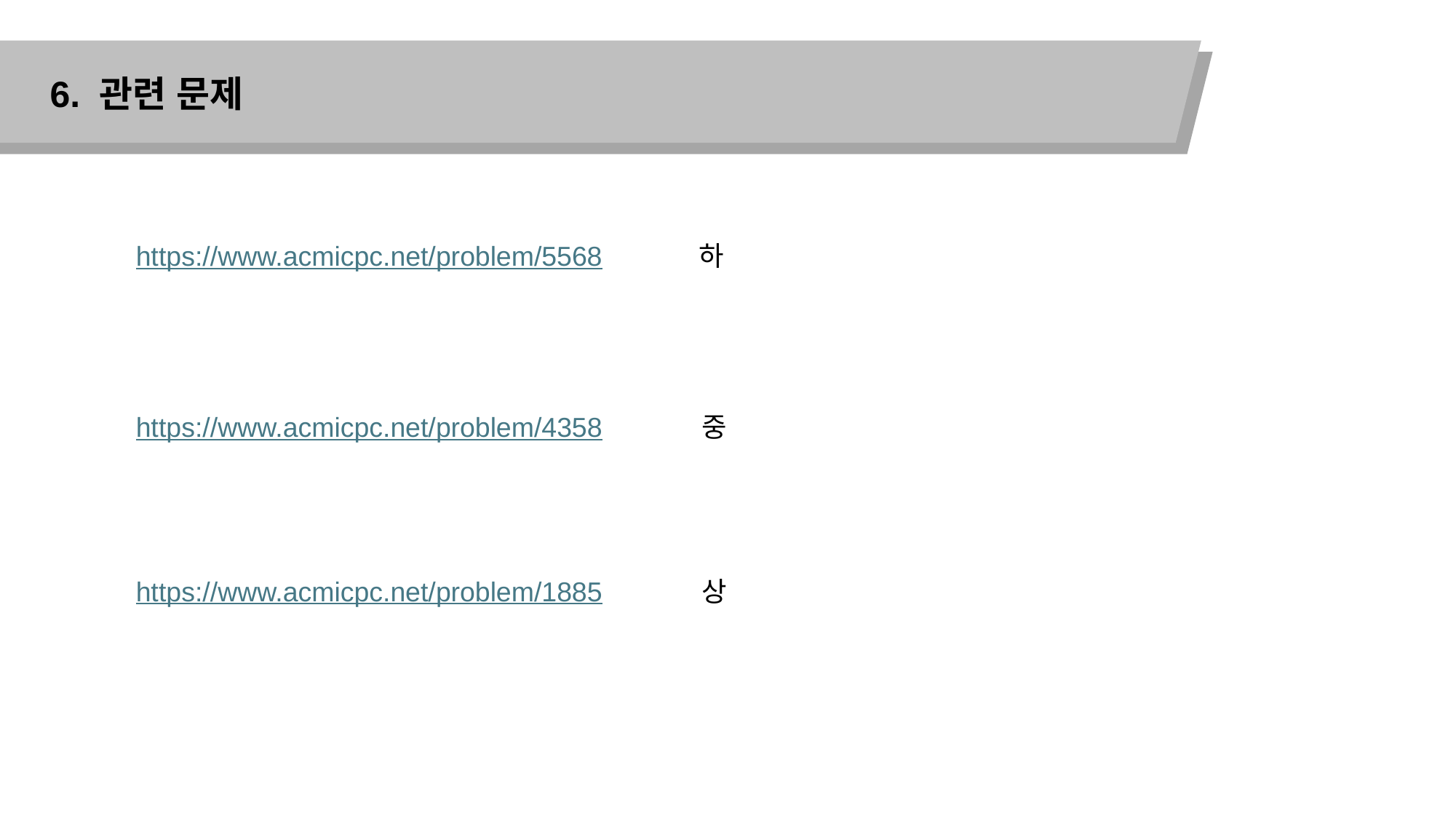

6. 관련 문제
https://www.acmicpc.net/problem/5568
하
https://www.acmicpc.net/problem/4358
중
https://www.acmicpc.net/problem/1885
상